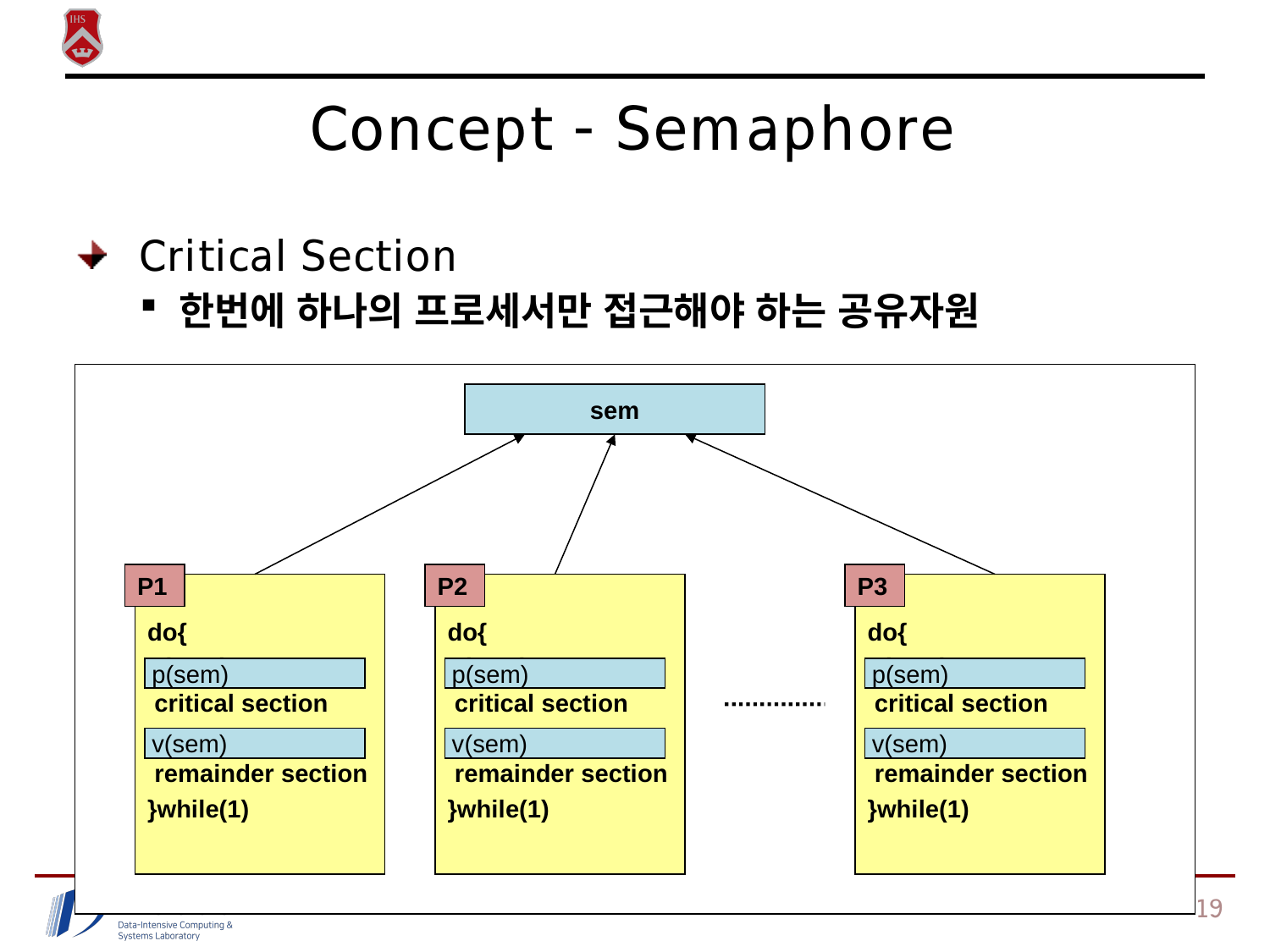

# Concept - Semaphore
Critical Section
한번에 하나의 프로세서만 접근해야 하는 공유자원

sem

P1

do{
p(sem)
 critical section
v(sem)
 remainder section
}while(1)
 p(sem)
 v(sem)
P2

do{
p(sem)
 critical section
v(sem)
 remainder section
}while(1)
 p(sem)
 v(sem)
P3

do{
p(sem)
 critical section
v(sem)
 remainder section
}while(1)
 p(sem)
 v(sem)

19